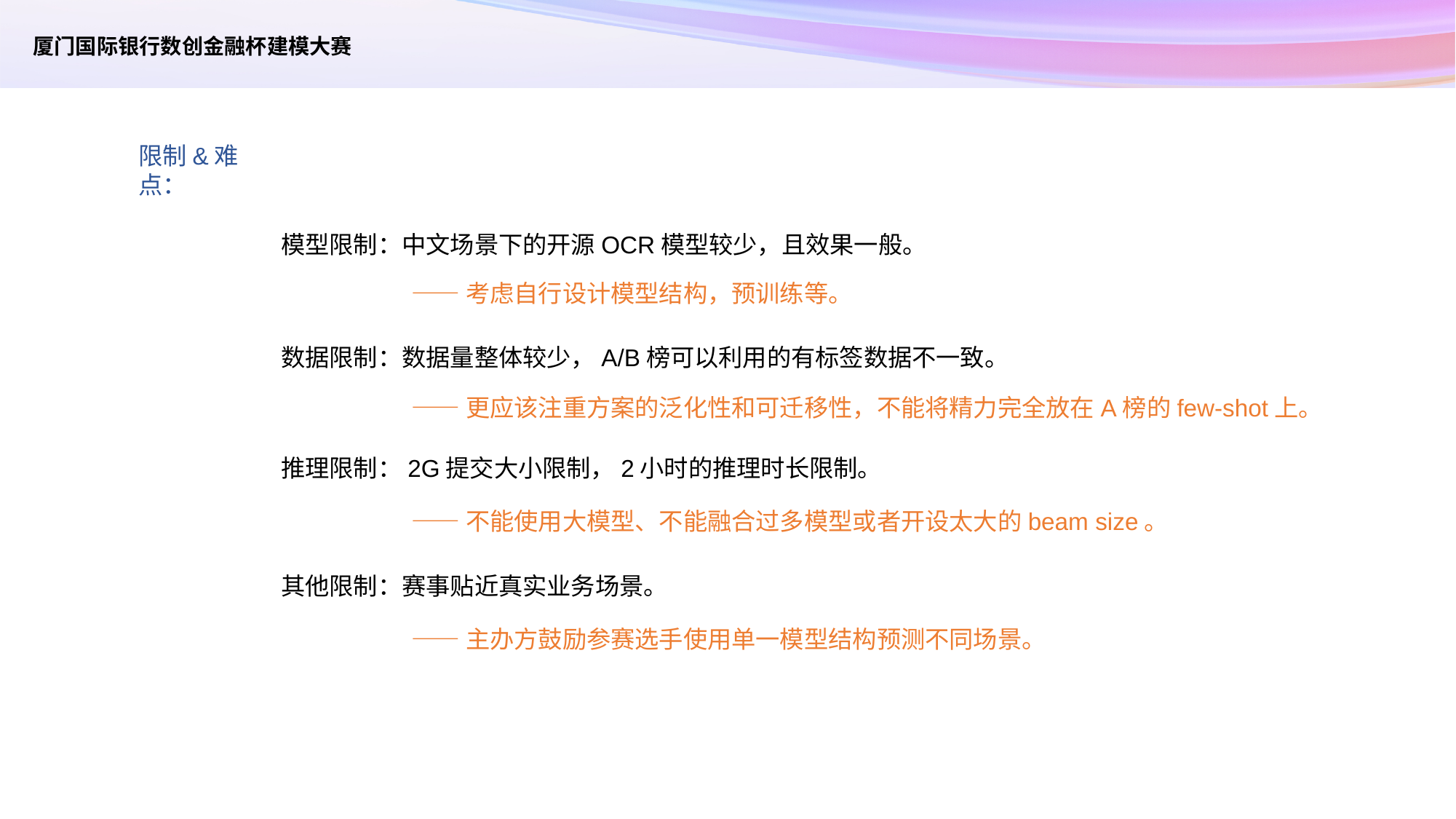

厦门国际银行数创金融杯建模大赛
限制&难点：
模型限制：中文场景下的开源OCR模型较少，且效果一般。
——考虑自行设计模型结构，预训练等。
数据限制：数据量整体较少，A/B榜可以利用的有标签数据不一致。
——更应该注重方案的泛化性和可迁移性，不能将精力完全放在A榜的few-shot上。
推理限制：2G提交大小限制，2小时的推理时长限制。
——不能使用大模型、不能融合过多模型或者开设太大的beam size。

其他限制：赛事贴近真实业务场景。
——主办方鼓励参赛选手使用单一模型结构预测不同场景。